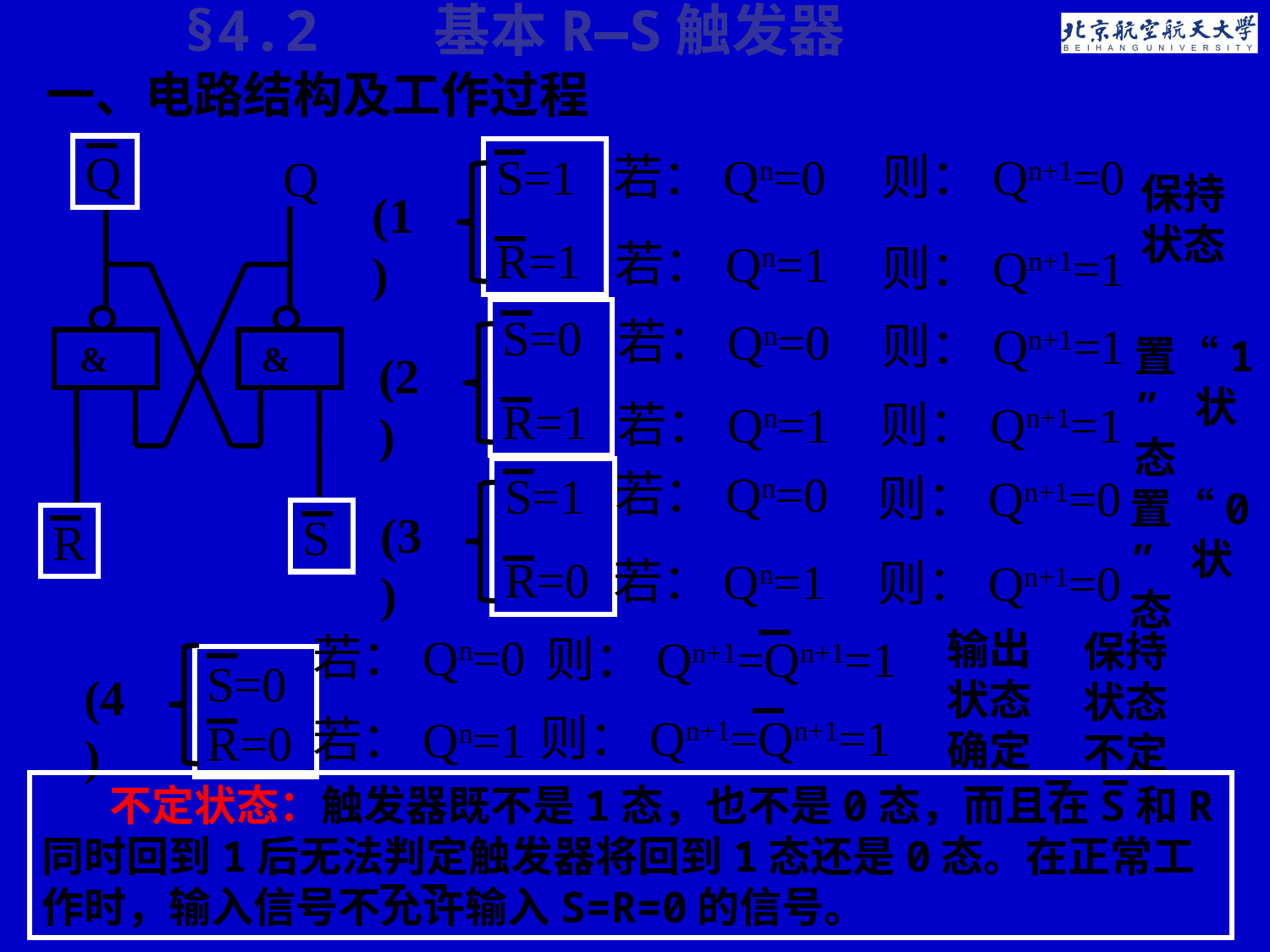

§4.2   基本R—S触发器
一、电路结构及工作过程
Q

Q

S
R

&
&
S=1
R=1

(1)

若：Qn=0
则：Qn+1=0
保持状态
若：Qn=1
则：Qn+1=1
S=0
R=1

(2)

若：Qn=0
则：Qn+1=1
置“1” 状态
若：Qn=1
则：Qn+1=1
若：Qn=0
S=1
R=0

(3)

则：Qn+1=0
置“0” 状态
若：Qn=1
则：Qn+1=0
输出状态确定
保持状态不定
若：Qn=0
则：Qn+1=Qn+1=1

S=0R=0
(4)

则：Qn+1=Qn+1=1

若：Qn=1
      不定状态：触发器既不是1态，也不是0态，而且在S和R同时回到1后无法判定触发器将回到1态还是0态。在正常工作时，输入信号不允许输入S=R=0的信号。